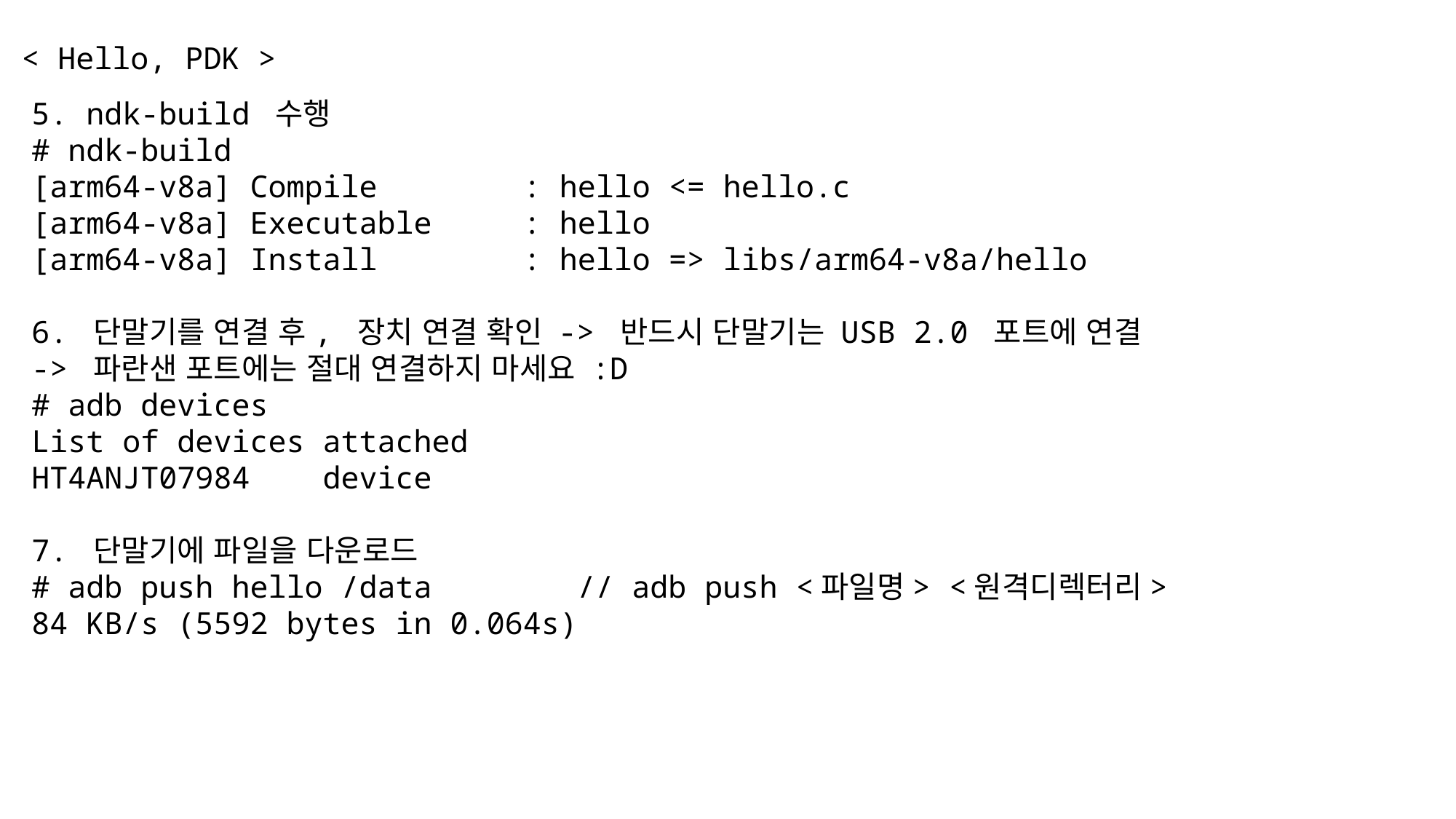

< Hello, PDK >
5. ndk-build 수행
# ndk-build
[arm64-v8a] Compile        : hello <= hello.c
[arm64-v8a] Executable     : hello
[arm64-v8a] Install        : hello => libs/arm64-v8a/hello

6. 단말기를 연결 후, 장치 연결 확인 -> 반드시 단말기는 USB 2.0 포트에 연결
-> 파란샌 포트에는 절대 연결하지 마세요 :D
# adb devices
List of devices attached
HT4ANJT07984    device

7. 단말기에 파일을 다운로드
# adb push hello /data		// adb push <파일명> <원격디렉터리>
84 KB/s (5592 bytes in 0.064s)